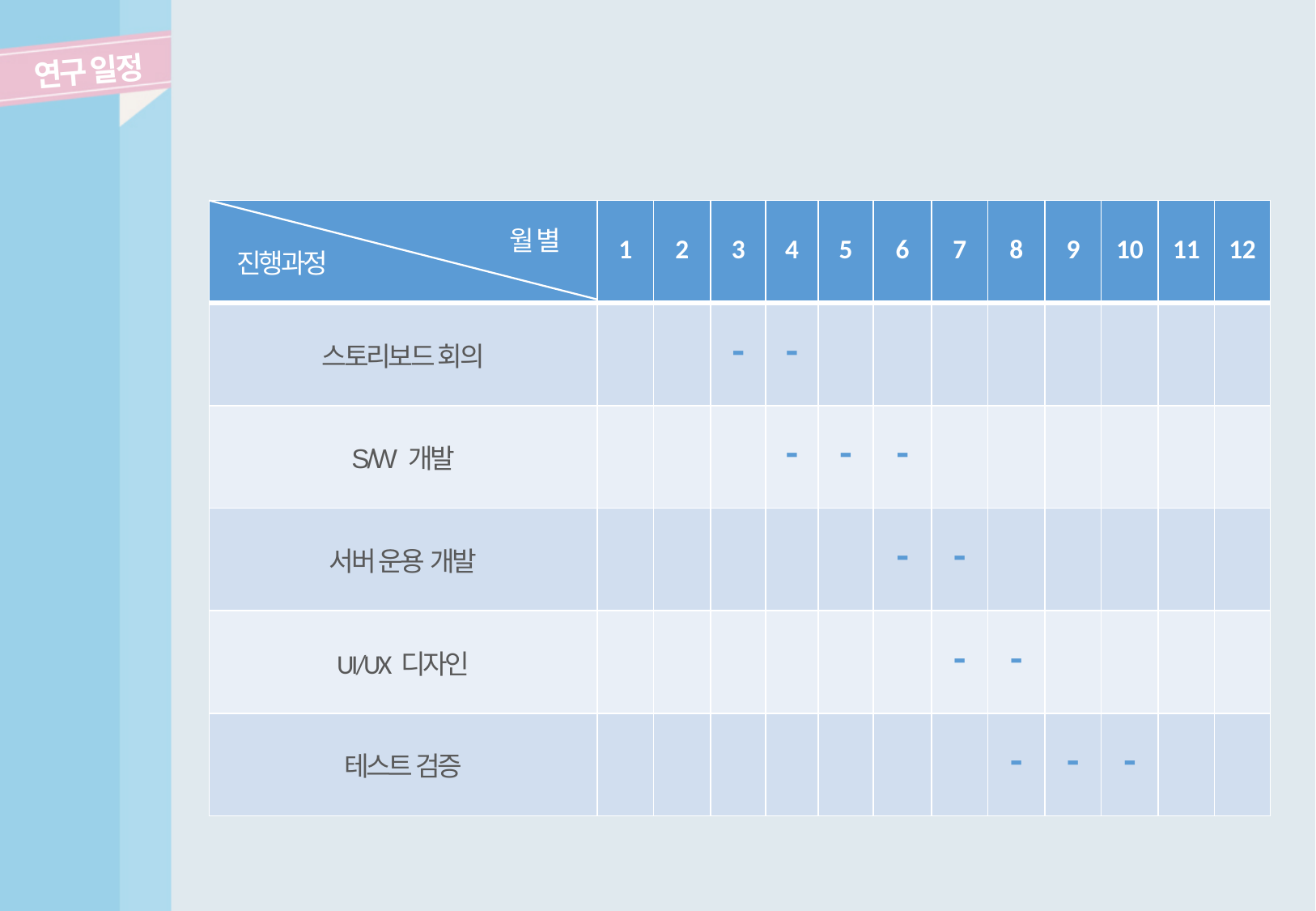

연구 일정
|  | 1 | 2 | 3 | 4 | 5 | 6 | 7 | 8 | 9 | 10 | 11 | 12 |
| --- | --- | --- | --- | --- | --- | --- | --- | --- | --- | --- | --- | --- |
| 스토리보드 회의 |  |  | - | - |  |  |  |  |  |  |  |  |
| S/W 개발 |  |  |  | - | - | - |  |  |  |  |  |  |
| 서버 운용 개발 |  |  |  |  |  | - | - |  |  |  |  |  |
| UI/UX 디자인 |  |  |  |  |  |  | - | - |  |  |  |  |
| 테스트 검증 |  |  |  |  |  |  |  | - | - | - |  |  |
월 별
진행과정